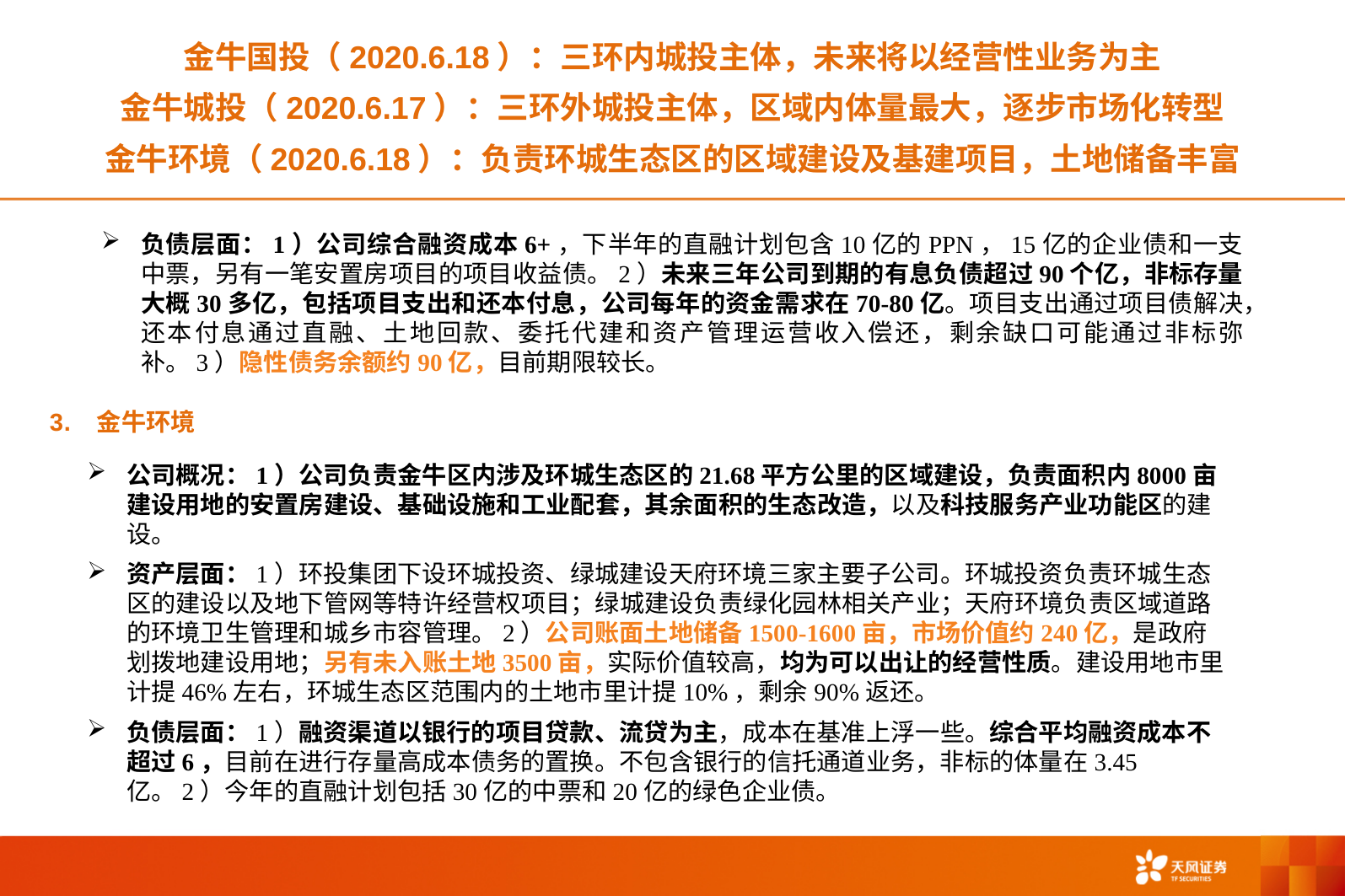

金牛国投（2020.6.18）：三环内城投主体，未来将以经营性业务为主
金牛城投（2020.6.17）：三环外城投主体，区域内体量最大，逐步市场化转型
金牛环境（2020.6.18）：负责环城生态区的区域建设及基建项目，土地储备丰富
负债层面：1）公司综合融资成本6+，下半年的直融计划包含10亿的PPN，15亿的企业债和一支中票，另有一笔安置房项目的项目收益债。2）未来三年公司到期的有息负债超过90个亿，非标存量大概30多亿，包括项目支出和还本付息，公司每年的资金需求在70-80亿。项目支出通过项目债解决，还本付息通过直融、土地回款、委托代建和资产管理运营收入偿还，剩余缺口可能通过非标弥补。3）隐性债务余额约90亿，目前期限较长。
金牛环境
公司概况：1）公司负责金牛区内涉及环城生态区的21.68平方公里的区域建设，负责面积内8000亩建设用地的安置房建设、基础设施和工业配套，其余面积的生态改造，以及科技服务产业功能区的建设。
资产层面：1）环投集团下设环城投资、绿城建设天府环境三家主要子公司。环城投资负责环城生态区的建设以及地下管网等特许经营权项目；绿城建设负责绿化园林相关产业；天府环境负责区域道路的环境卫生管理和城乡市容管理。2）公司账面土地储备1500-1600亩，市场价值约240亿，是政府划拨地建设用地；另有未入账土地3500亩，实际价值较高，均为可以出让的经营性质。建设用地市里计提46%左右，环城生态区范围内的土地市里计提10%，剩余90%返还。
负债层面：1）融资渠道以银行的项目贷款、流贷为主，成本在基准上浮一些。综合平均融资成本不超过6，目前在进行存量高成本债务的置换。不包含银行的信托通道业务，非标的体量在3.45亿。2）今年的直融计划包括30亿的中票和20亿的绿色企业债。
25